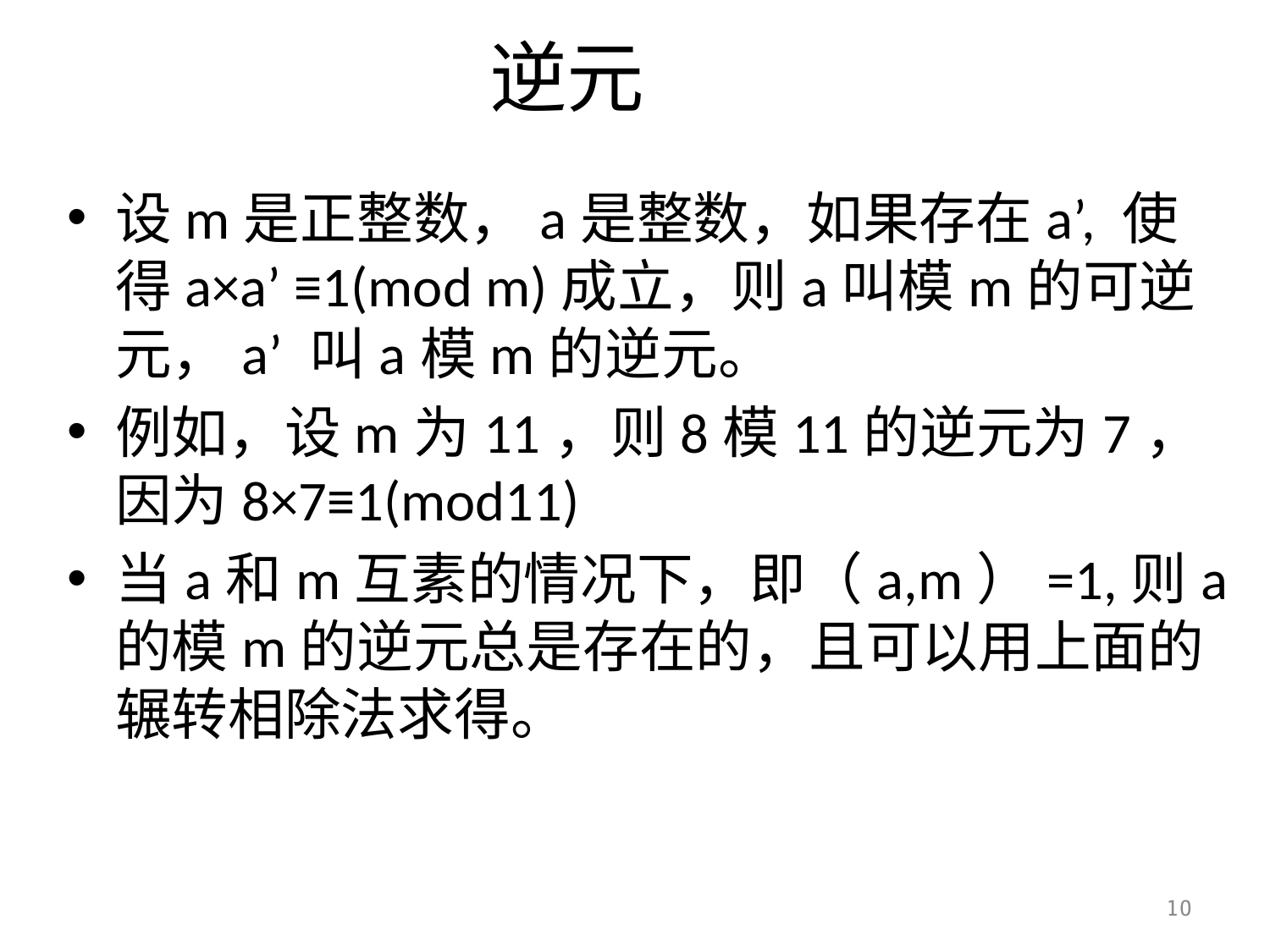

# 逆元
设m是正整数，a是整数，如果存在a’, 使得a×a’ ≡1(mod m)成立，则a叫模m的可逆元，a’ 叫a模m的逆元。
例如，设m为11，则8模11的逆元为7，因为8×7≡1(mod11)
当a和m互素的情况下，即（a,m）=1,则a的模m的逆元总是存在的，且可以用上面的辗转相除法求得。
10